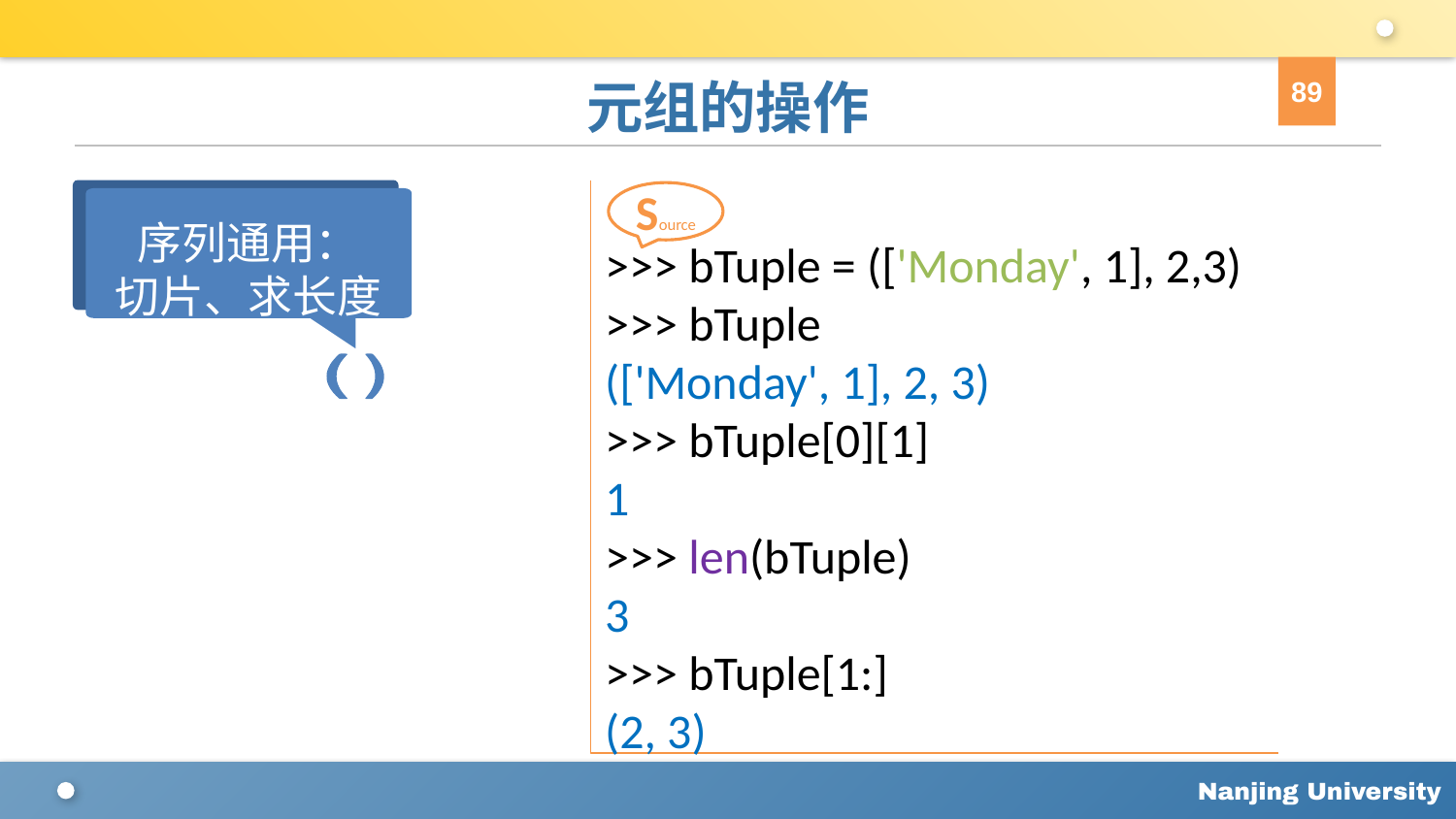

89
# 元组的操作

序列通用：
切片、求长度

>>> bTuple = (['Monday', 1], 2,3)
>>> bTuple
(['Monday', 1], 2, 3)
>>> bTuple[0][1]
1
>>> len(bTuple)
3
>>> bTuple[1:]
(2, 3)
Source